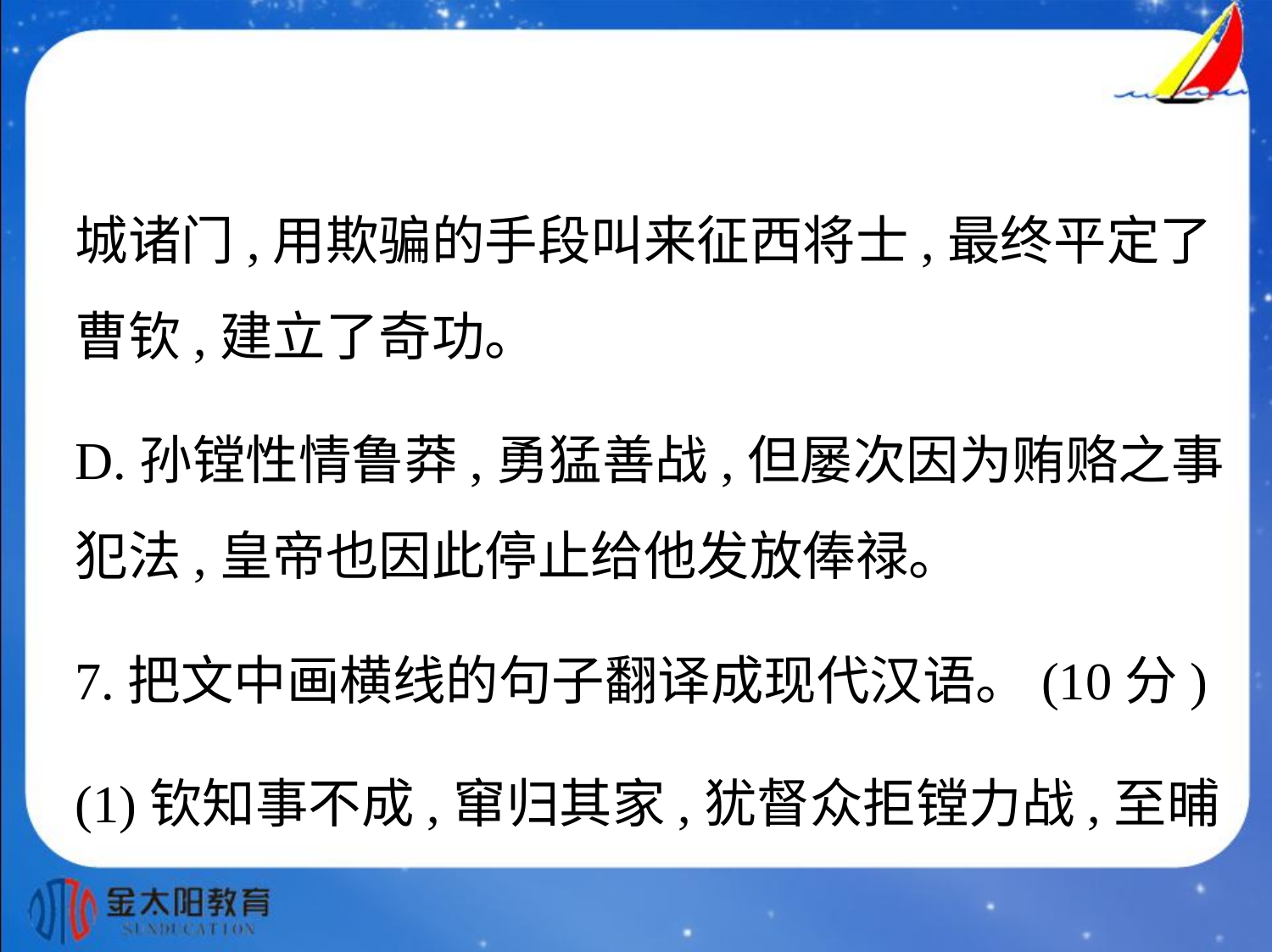

城诸门,用欺骗的手段叫来征西将士,最终平定了
曹钦,建立了奇功。
D.孙镗性情鲁莽,勇猛善战,但屡次因为贿赂之事
犯法,皇帝也因此停止给他发放俸禄。
7.把文中画横线的句子翻译成现代汉语。(10分)
(1)钦知事不成,窜归其家,犹督众拒镗力战,至晡